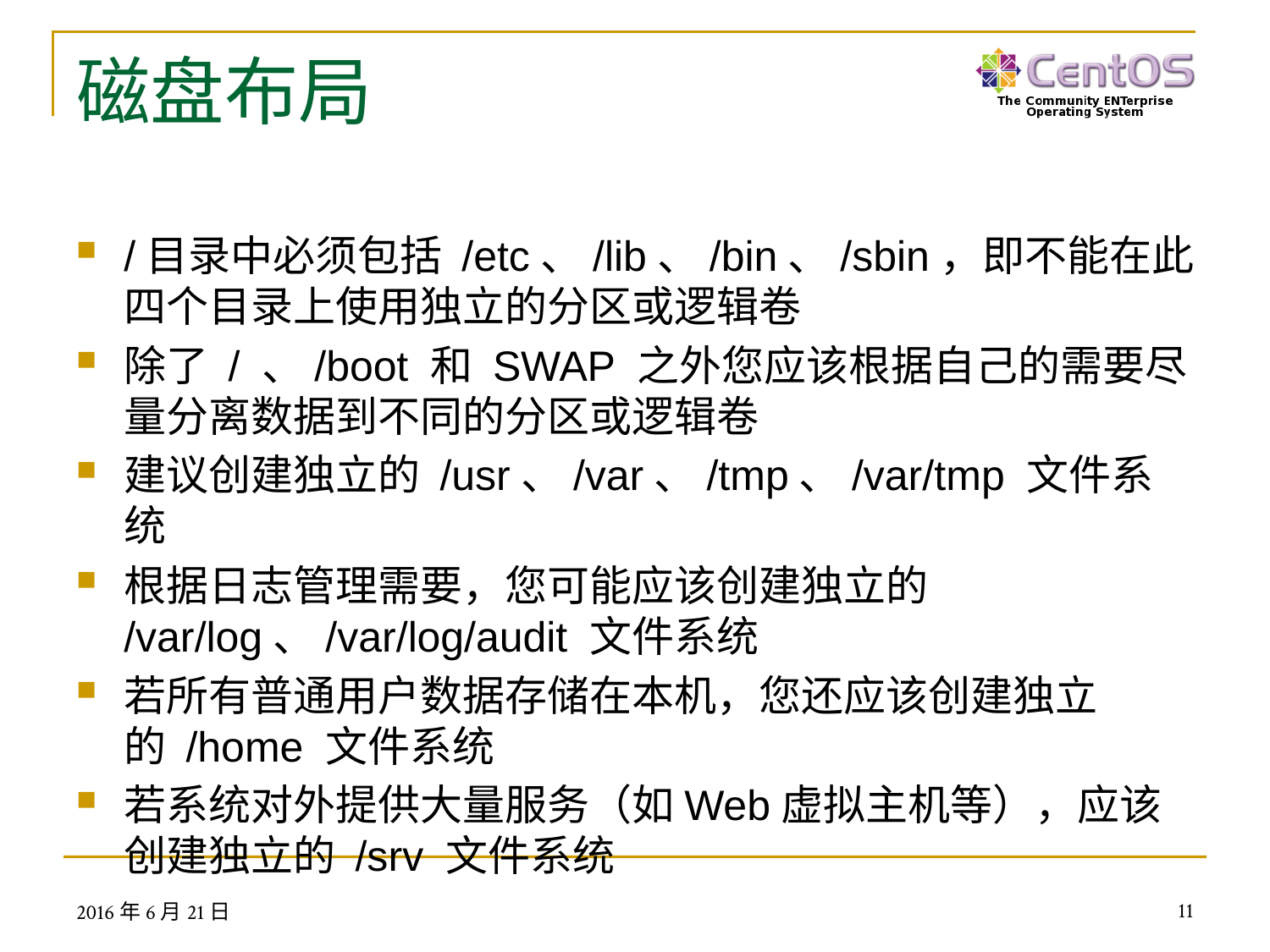

# 磁盘布局
/目录中必须包括 /etc、/lib、/bin、/sbin，即不能在此四个目录上使用独立的分区或逻辑卷
除了 / 、/boot 和 SWAP 之外您应该根据自己的需要尽量分离数据到不同的分区或逻辑卷
建议创建独立的 /usr、/var、/tmp、/var/tmp 文件系统
根据日志管理需要，您可能应该创建独立的 /var/log、/var/log/audit 文件系统
若所有普通用户数据存储在本机，您还应该创建独立的 /home 文件系统
若系统对外提供大量服务（如Web虚拟主机等），应该创建独立的 /srv 文件系统

2016年6月21日
11